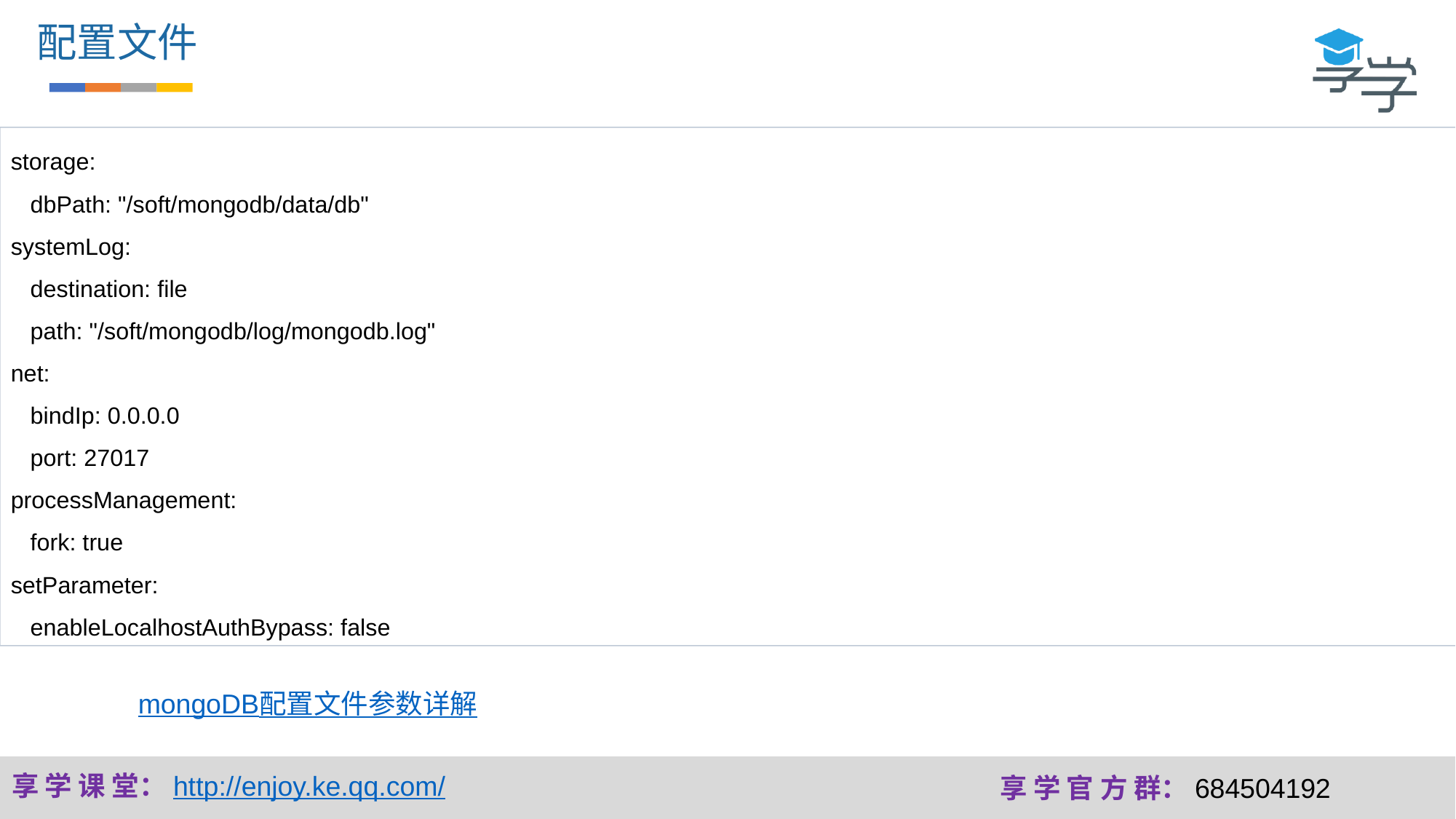

配置文件

storage:
   dbPath: "/soft/mongodb/data/db"
systemLog:
   destination: file
   path: "/soft/mongodb/log/mongodb.log"
net:
   bindIp: 0.0.0.0
   port: 27017
processManagement:
   fork: true
setParameter:
   enableLocalhostAuthBypass: false
mongoDB配置文件参数详解